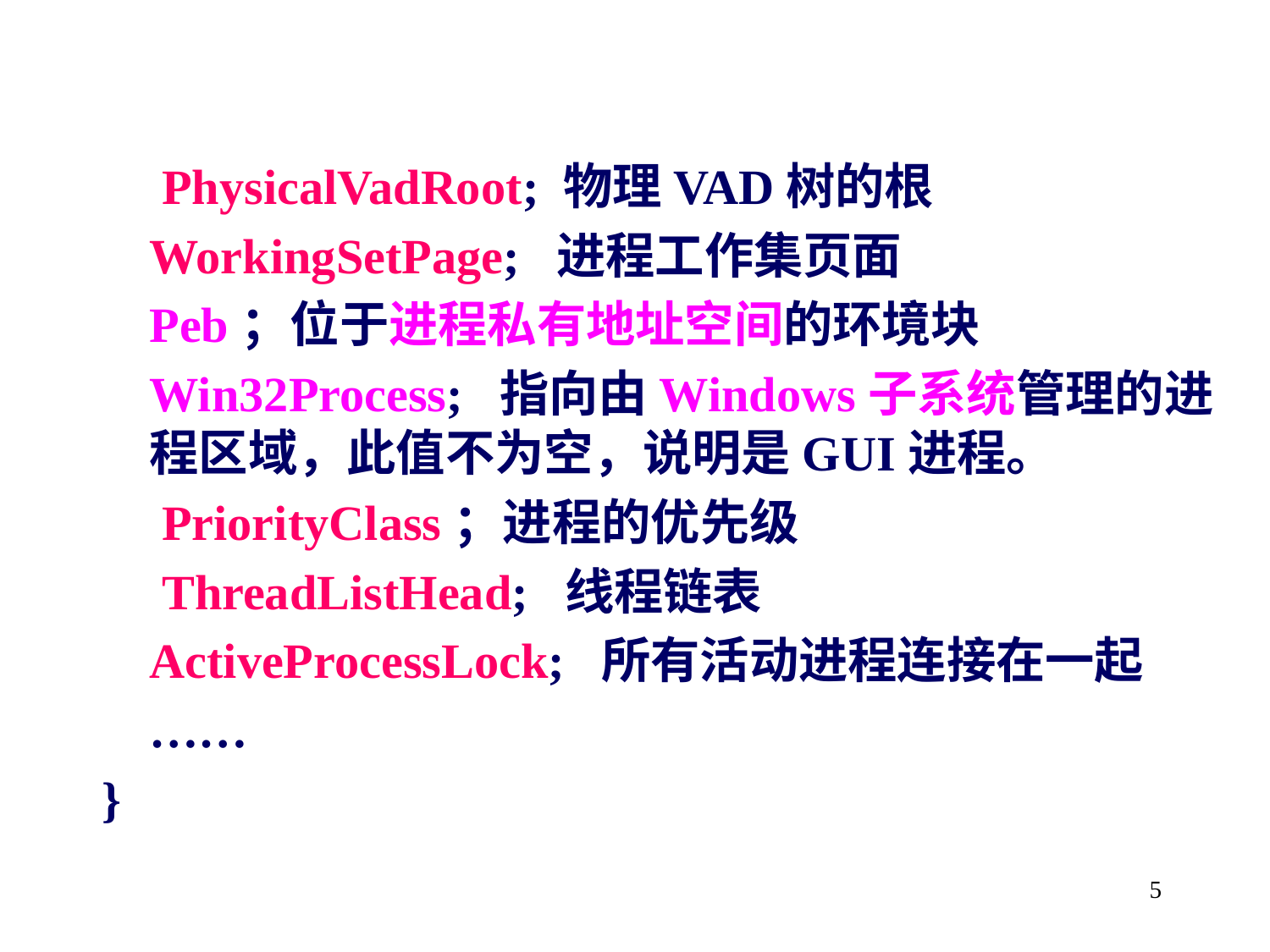

PhysicalVadRoot; 物理VAD树的根
	WorkingSetPage;  进程工作集页面
	Peb；位于进程私有地址空间的环境块
	Win32Process;  指向由Windows子系统管理的进程区域，此值不为空，说明是GUI进程。
	 PriorityClass；进程的优先级
 	 ThreadListHead;  线程链表
	ActiveProcessLock;  所有活动进程连接在一起
	……
}
5